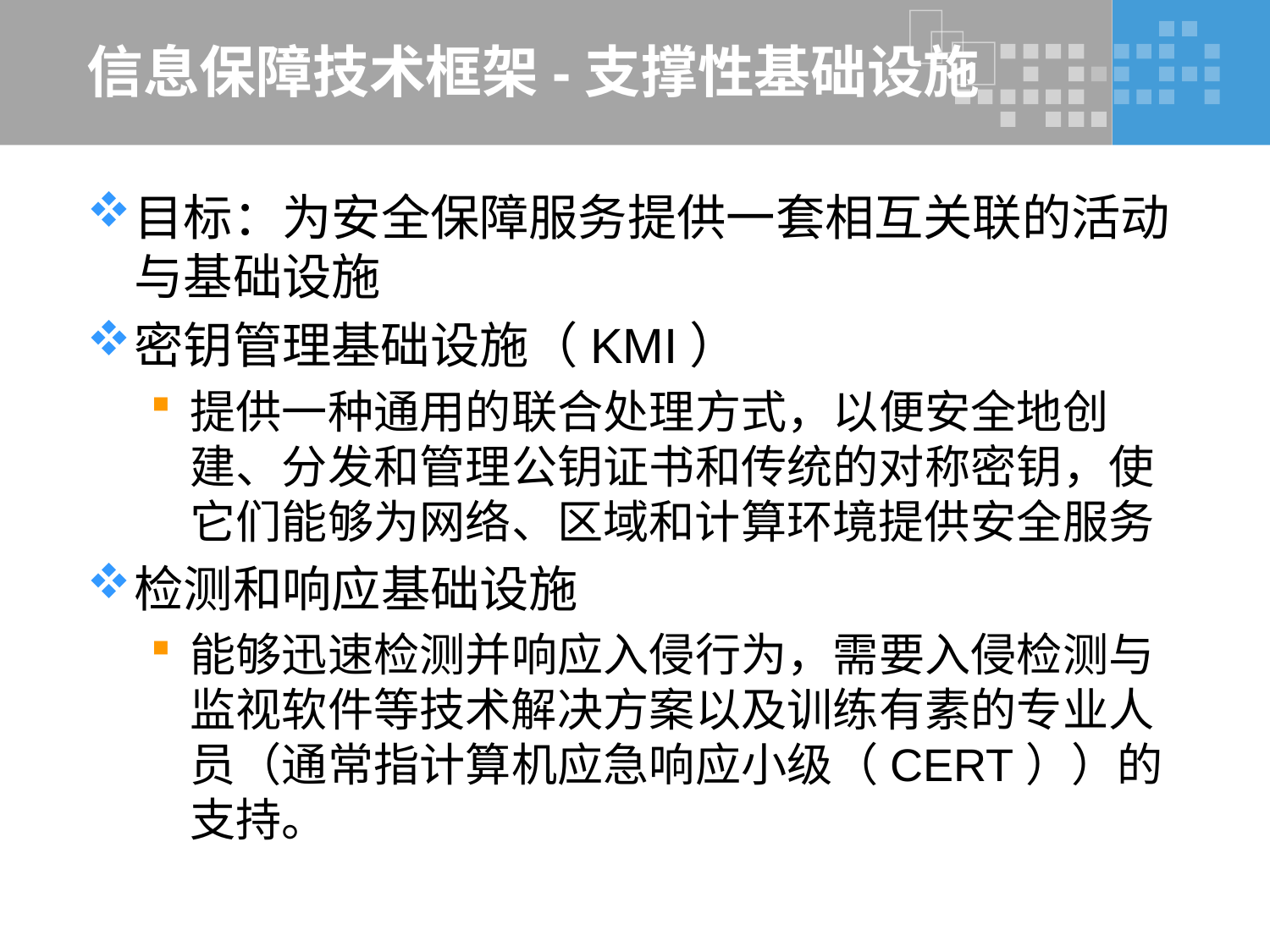

# 信息保障技术框架-支撑性基础设施
目标：为安全保障服务提供一套相互关联的活动与基础设施
密钥管理基础设施（KMI）
提供一种通用的联合处理方式，以便安全地创建、分发和管理公钥证书和传统的对称密钥，使它们能够为网络、区域和计算环境提供安全服务
检测和响应基础设施
能够迅速检测并响应入侵行为，需要入侵检测与监视软件等技术解决方案以及训练有素的专业人员（通常指计算机应急响应小级（CERT））的支持。

43